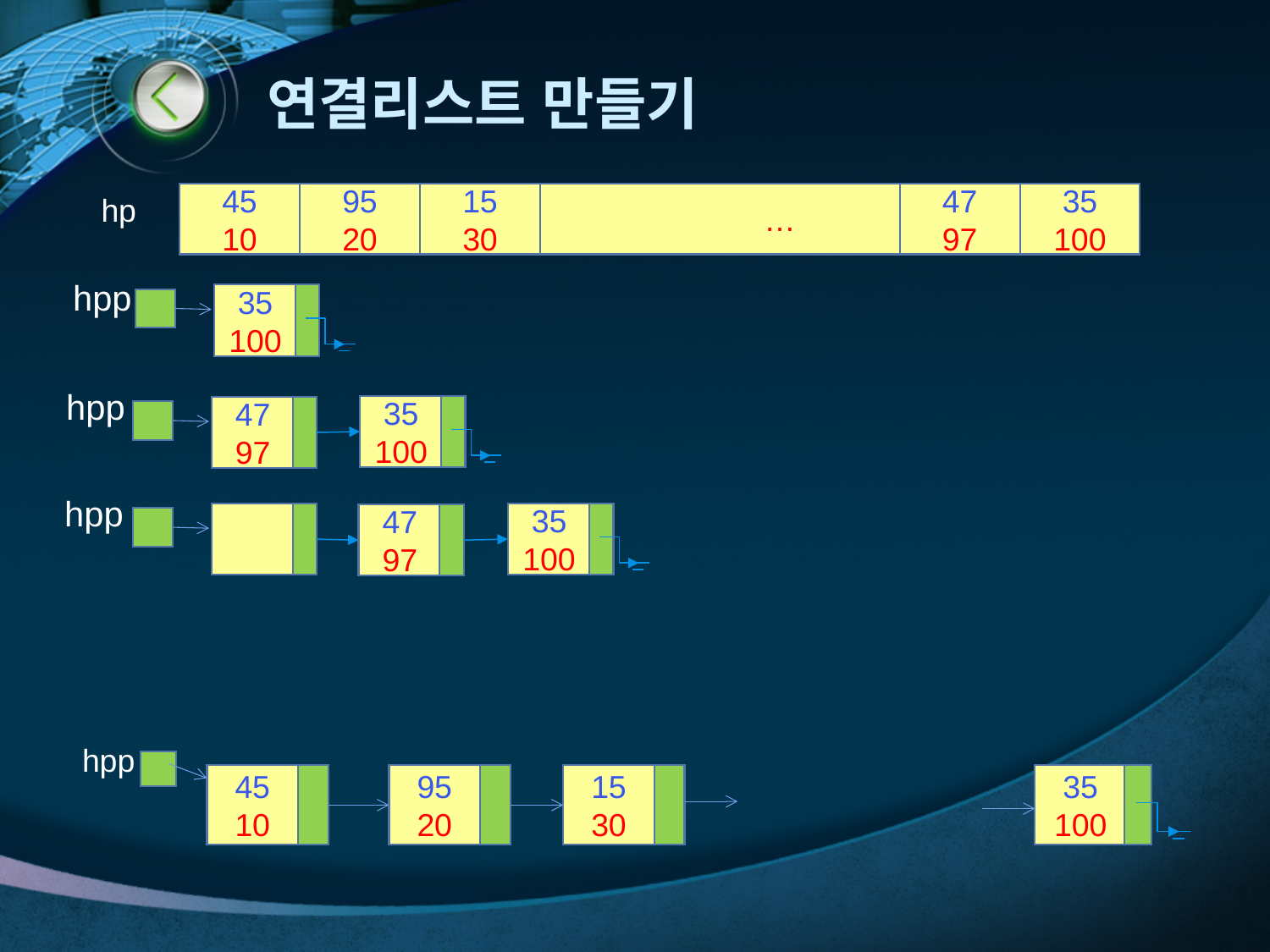

# 연결리스트 만들기
hp
45
10
95
20
15
30
…
47
97
35
100
hpp
35
100

hpp
35
100

47
97

hpp

35
100

47
97

hpp

35
100

45
10

95
20

15
30